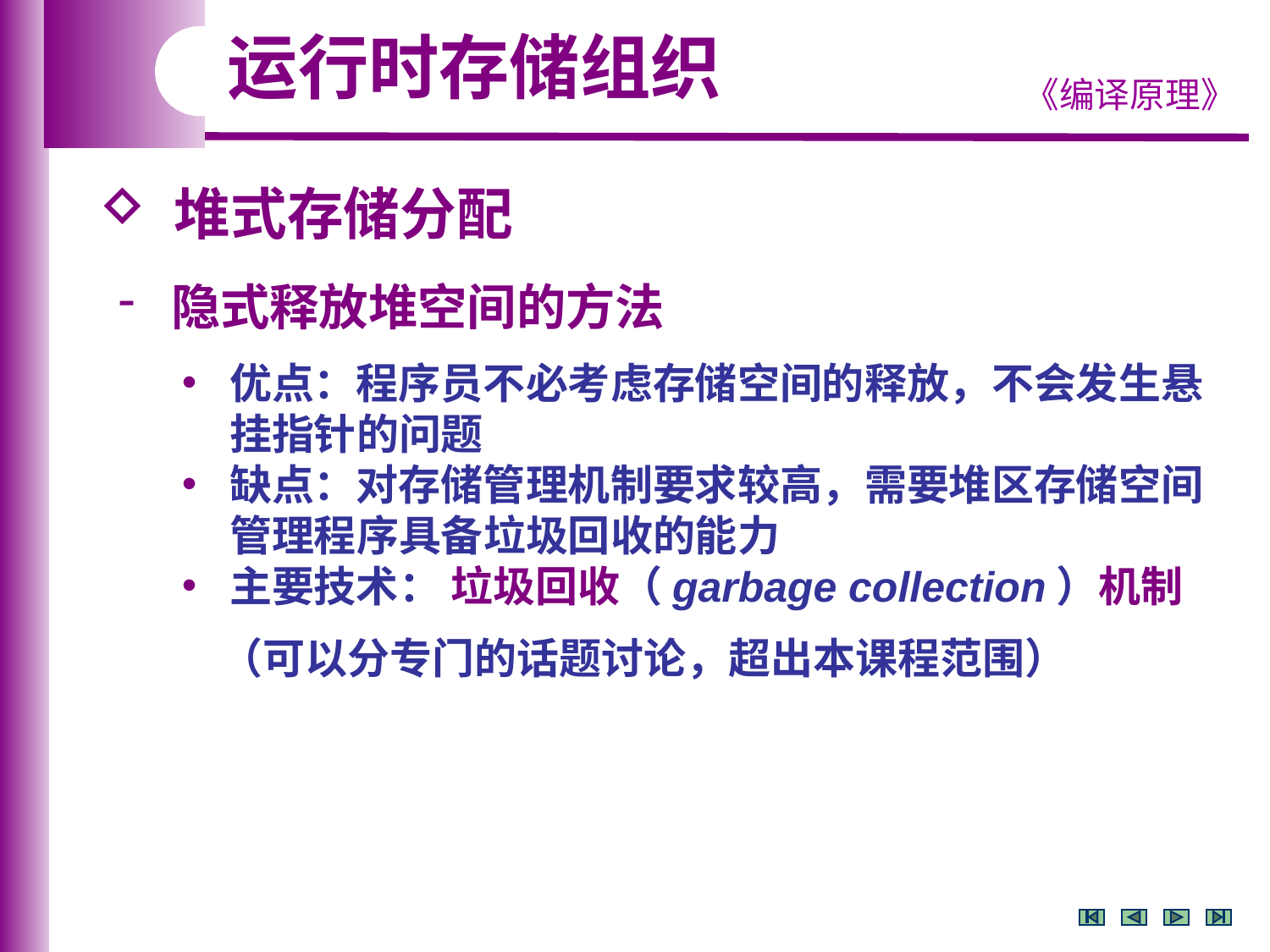

运行时存储组织
 堆式存储分配
 隐式释放堆空间的方法

优点：程序员不必考虑存储空间的释放，不会发生悬挂指针的问题
缺点：对存储管理机制要求较高，需要堆区存储空间管理程序具备垃圾回收的能力
主要技术： 垃圾回收（garbage collection）机制

   （可以分专门的话题讨论，超出本课程范围）